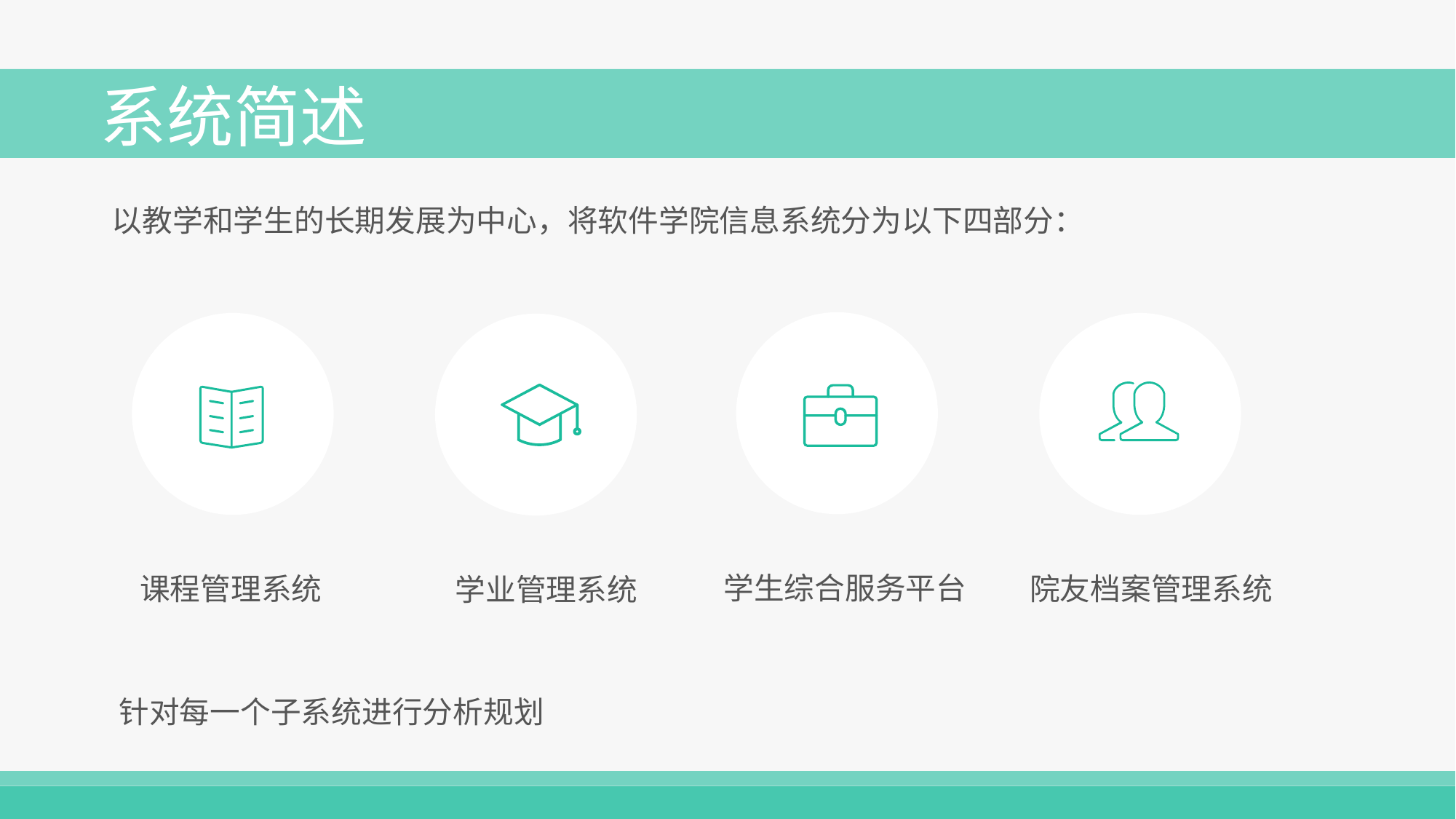

系统简述
以教学和学生的长期发展为中心，将软件学院信息系统分为以下四部分：

学生综合服务平台
课程管理系统
院友档案管理系统
学业管理系统
针对每一个子系统进行分析规划